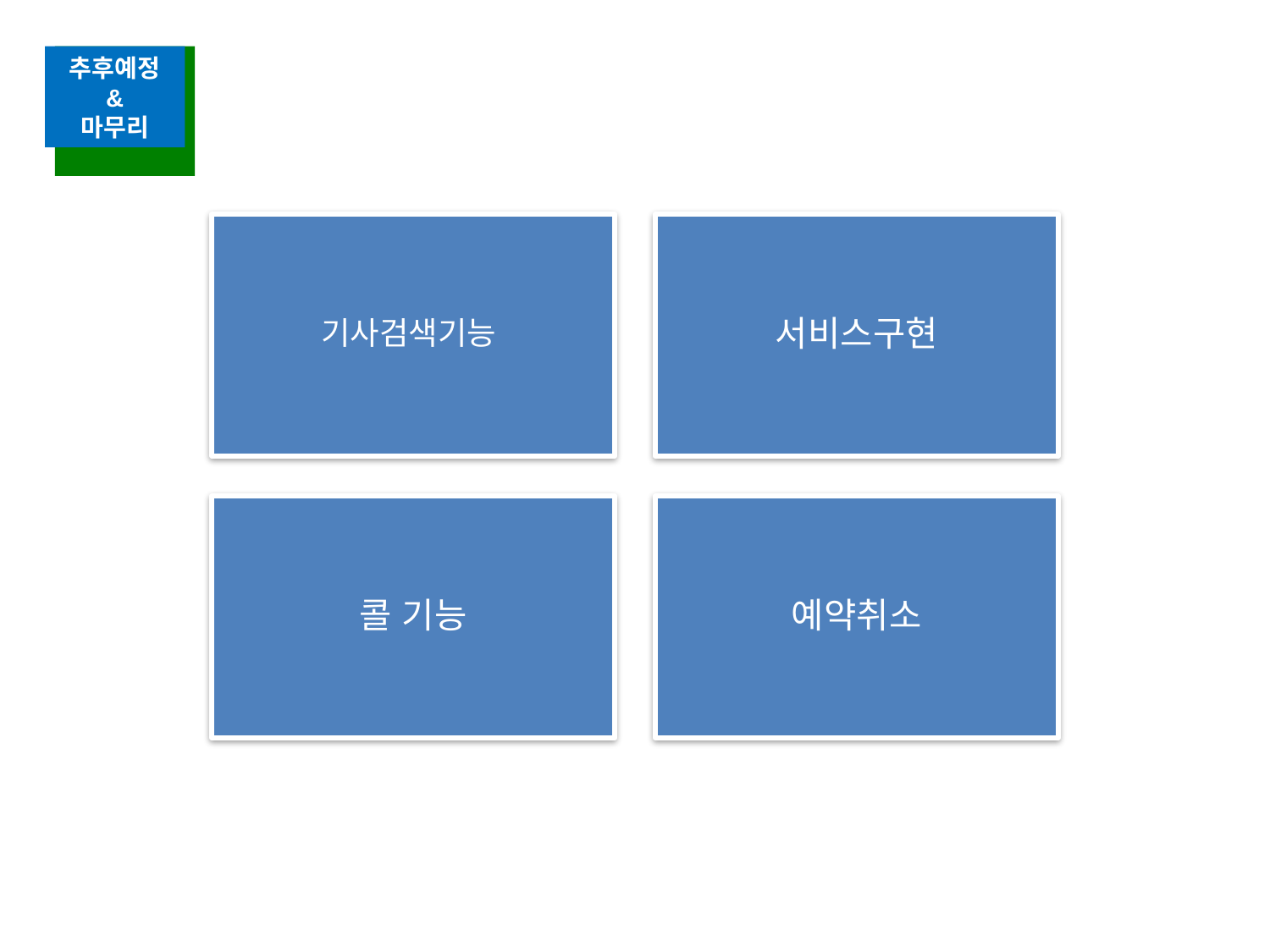

추후예정
&
마무리

기사검색기능
서비스구현
콜 기능
예약취소